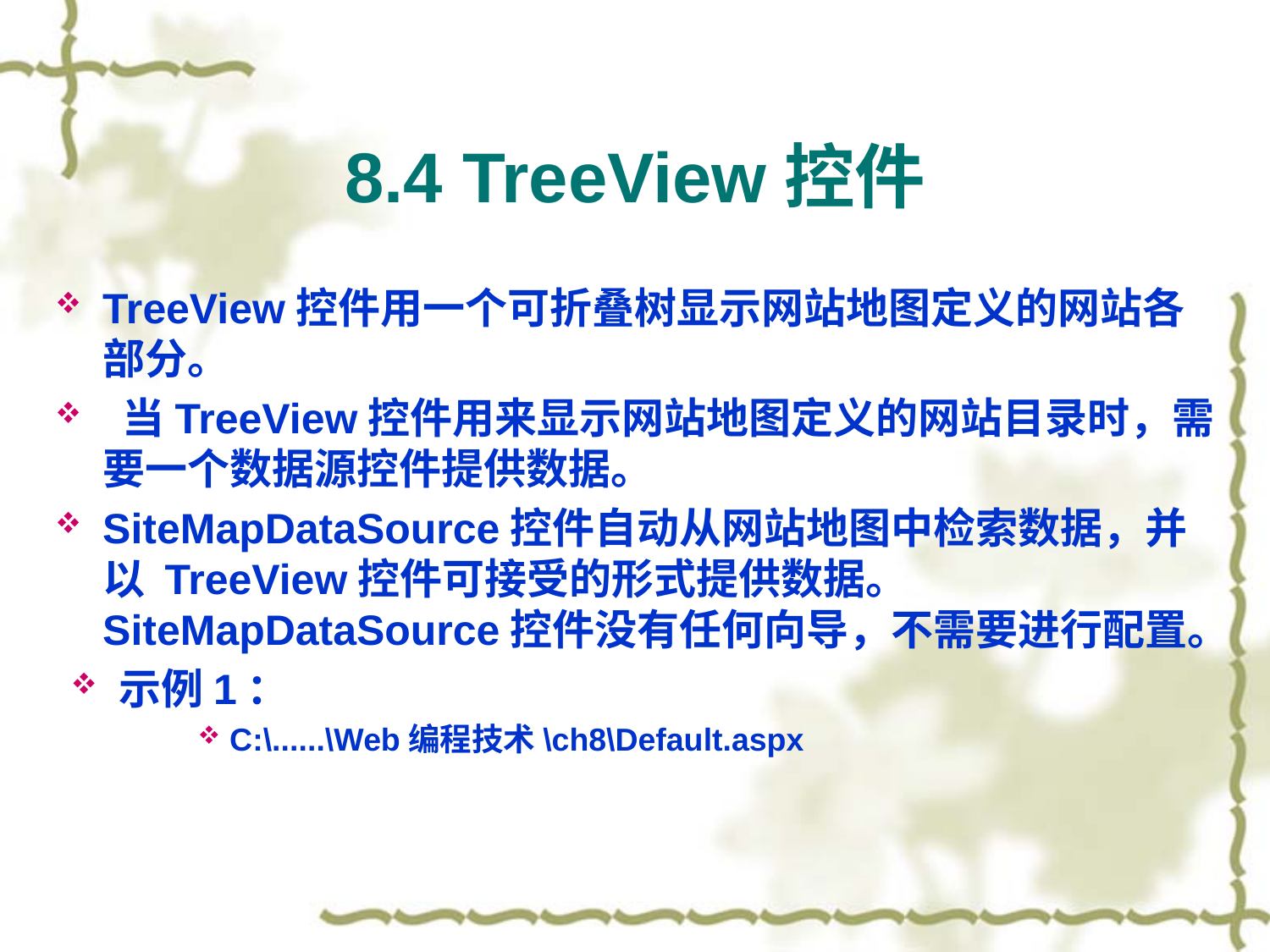

# 8.4 TreeView控件
TreeView控件用一个可折叠树显示网站地图定义的网站各部分。
 当TreeView控件用来显示网站地图定义的网站目录时，需要一个数据源控件提供数据。
SiteMapDataSource控件自动从网站地图中检索数据，并以 TreeView控件可接受的形式提供数据。 SiteMapDataSource控件没有任何向导，不需要进行配置。
示例1：
C:\......\Web编程技术\ch8\Default.aspx